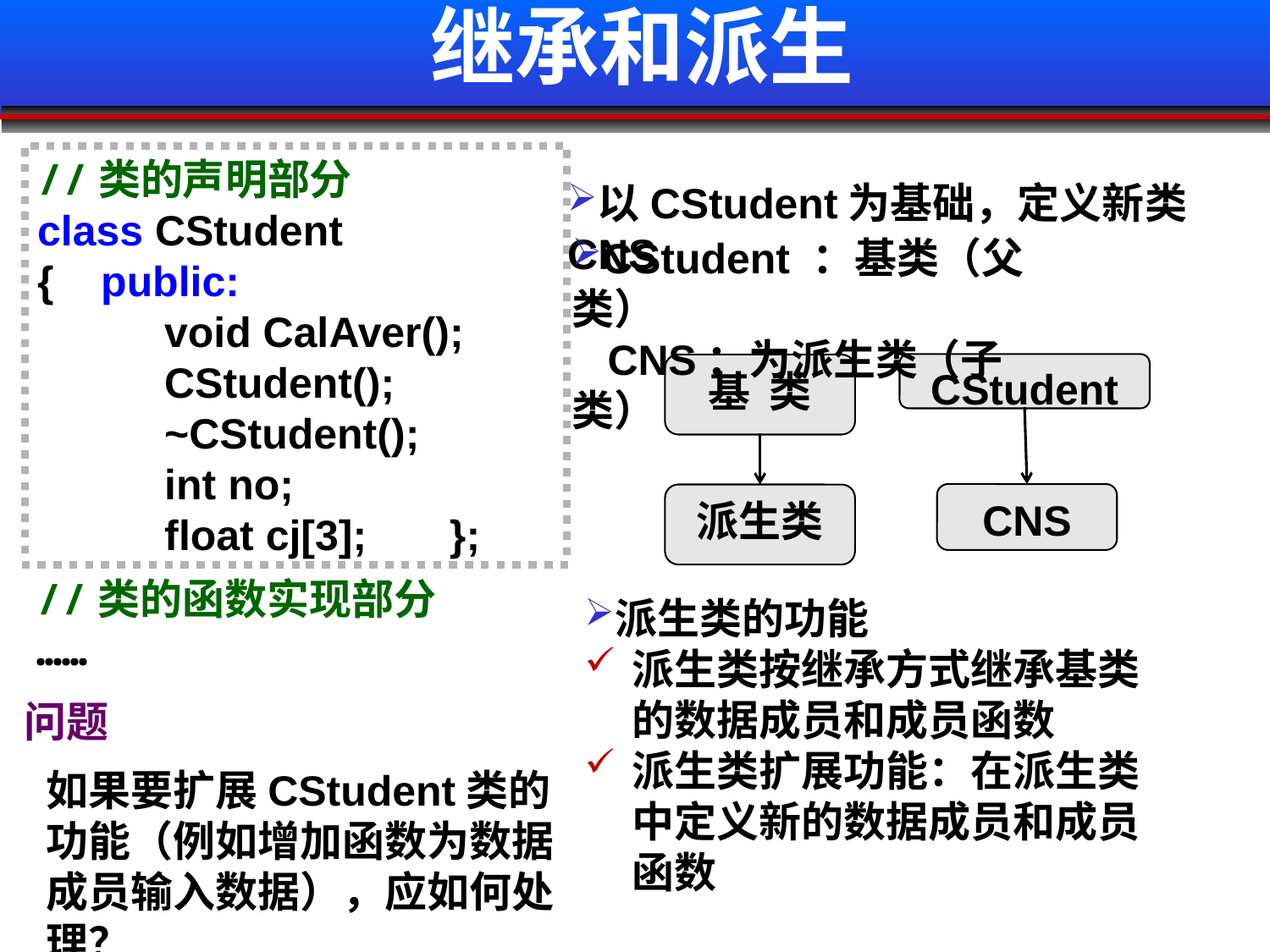

# 继承和派生

//类的声明部分
class CStudent
{    public:
	void CalAver();
	CStudent();
	~CStudent();
  	int no;
	float cj[3];       };
以CStudent为基础，定义新类CNS
CStudent ：基类（父类）
   CNS：为派生类（子类）
CStudent
基  类
CNS
派生类
//类的函数实现部分
……

派生类的功能
派生类按继承方式继承基类的数据成员和成员函数
派生类扩展功能：在派生类中定义新的数据成员和成员函数
问题
如果要扩展CStudent类的功能（例如增加函数为数据成员输入数据），应如何处理？